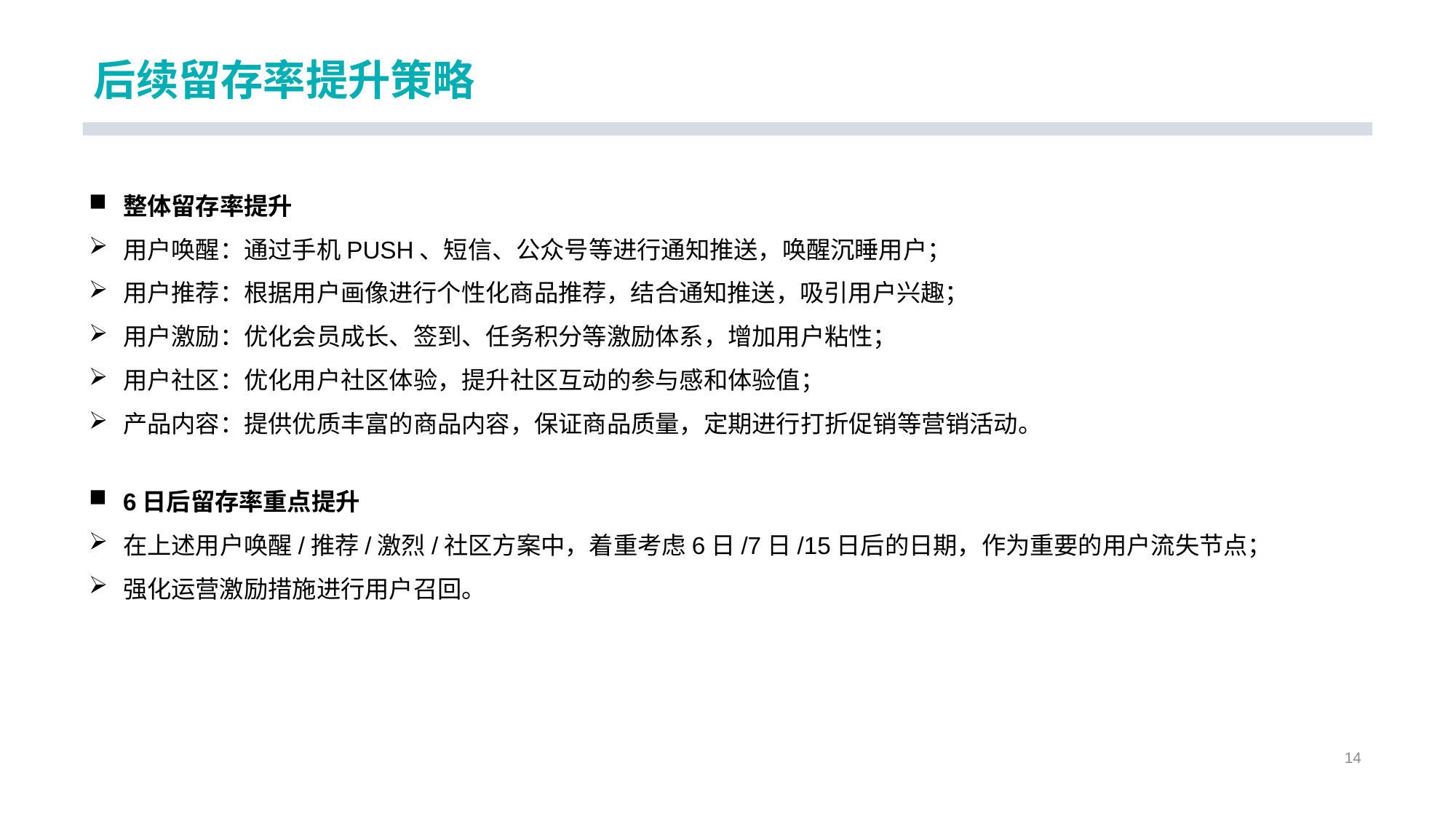

# 后续留存率提升策略
整体留存率提升
用户唤醒：通过手机PUSH、短信、公众号等进行通知推送，唤醒沉睡用户；
用户推荐：根据用户画像进行个性化商品推荐，结合通知推送，吸引用户兴趣；
用户激励：优化会员成长、签到、任务积分等激励体系，增加用户粘性；
用户社区：优化用户社区体验，提升社区互动的参与感和体验值；
产品内容：提供优质丰富的商品内容，保证商品质量，定期进行打折促销等营销活动。
6日后留存率重点提升
在上述用户唤醒/推荐/激烈/社区方案中，着重考虑6日/7日/15日后的日期，作为重要的用户流失节点；
强化运营激励措施进行用户召回。
14